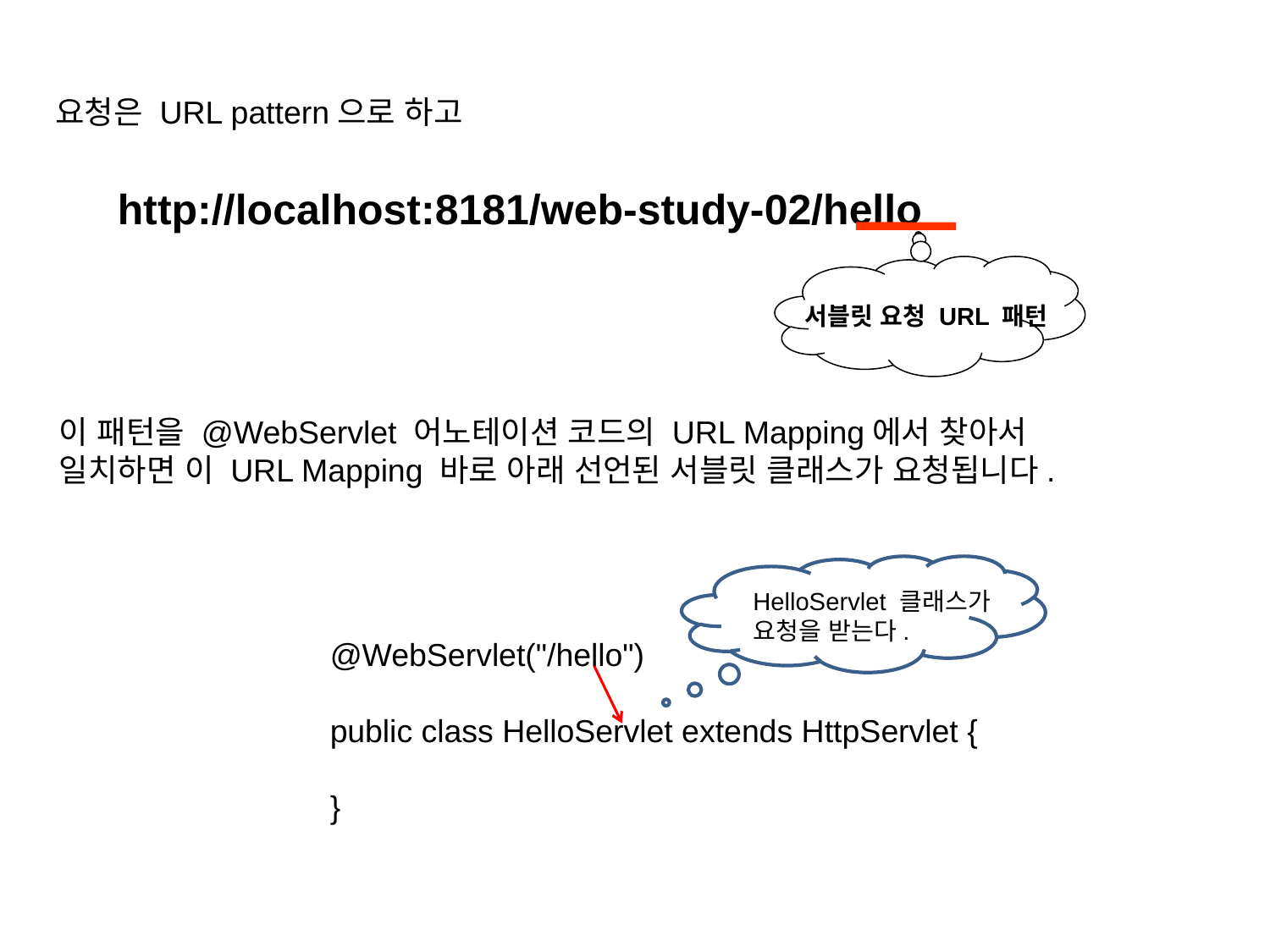

요청은 URL pattern으로 하고
http://localhost:8181/web-study-02/hello

서블릿 요청 URL 패턴
이 패턴을 @WebServlet 어노테이션 코드의 URL Mapping에서 찾아서 일치하면 이 URL Mapping 바로 아래 선언된 서블릿 클래스가 요청됩니다.

HelloServlet 클래스가
요청을 받는다.
@WebServlet("/hello")

public class HelloServlet extends HttpServlet {

}